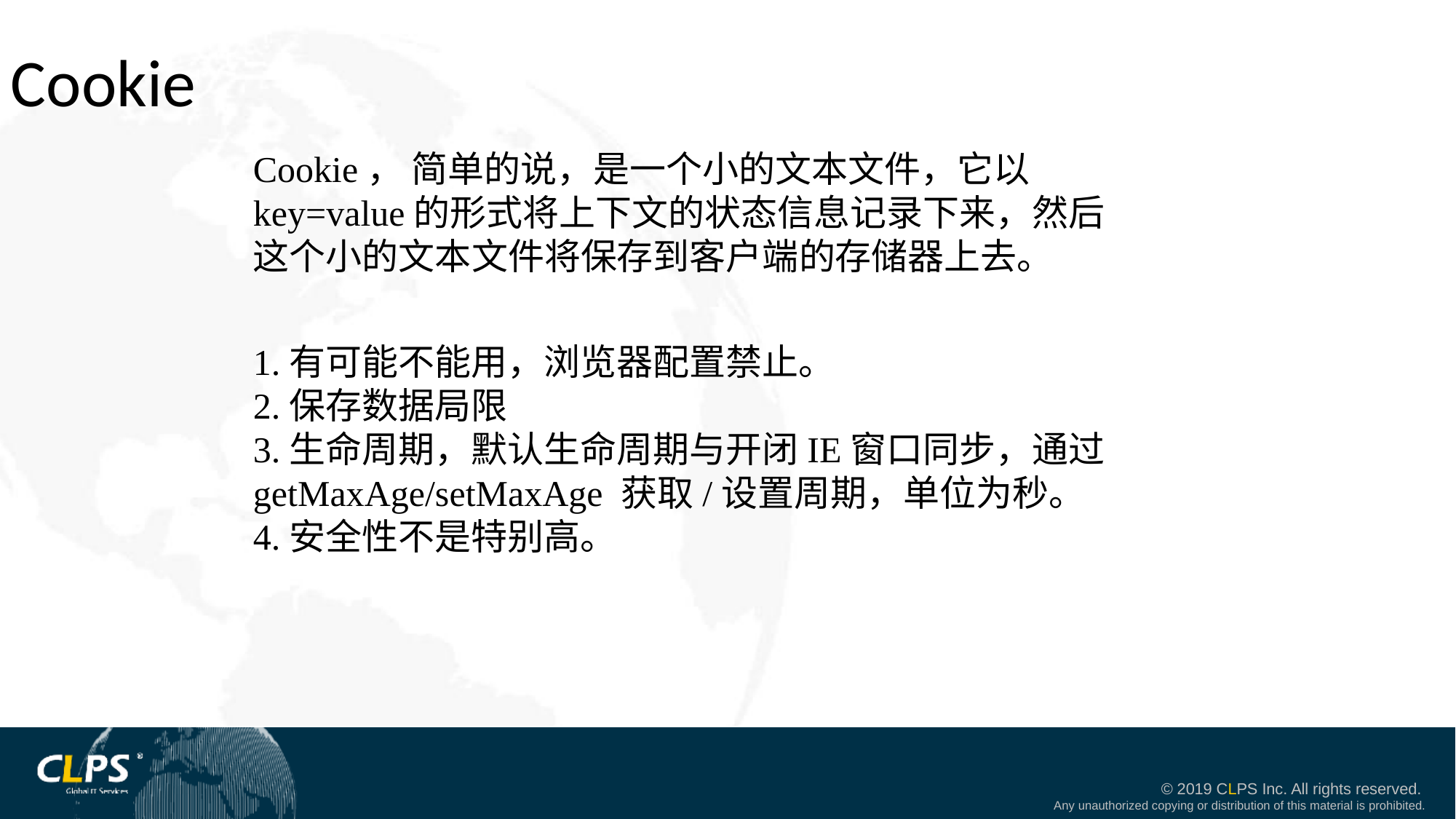

Cookie
Cookie， 简单的说，是一个小的文本文件，它以key=value的形式将上下文的状态信息记录下来，然后这个小的文本文件将保存到客户端的存储器上去。
1.有可能不能用，浏览器配置禁止。
2.保存数据局限
3.生命周期，默认生命周期与开闭IE窗口同步，通过getMaxAge/setMaxAge 获取/设置周期，单位为秒。
4.安全性不是特别高。